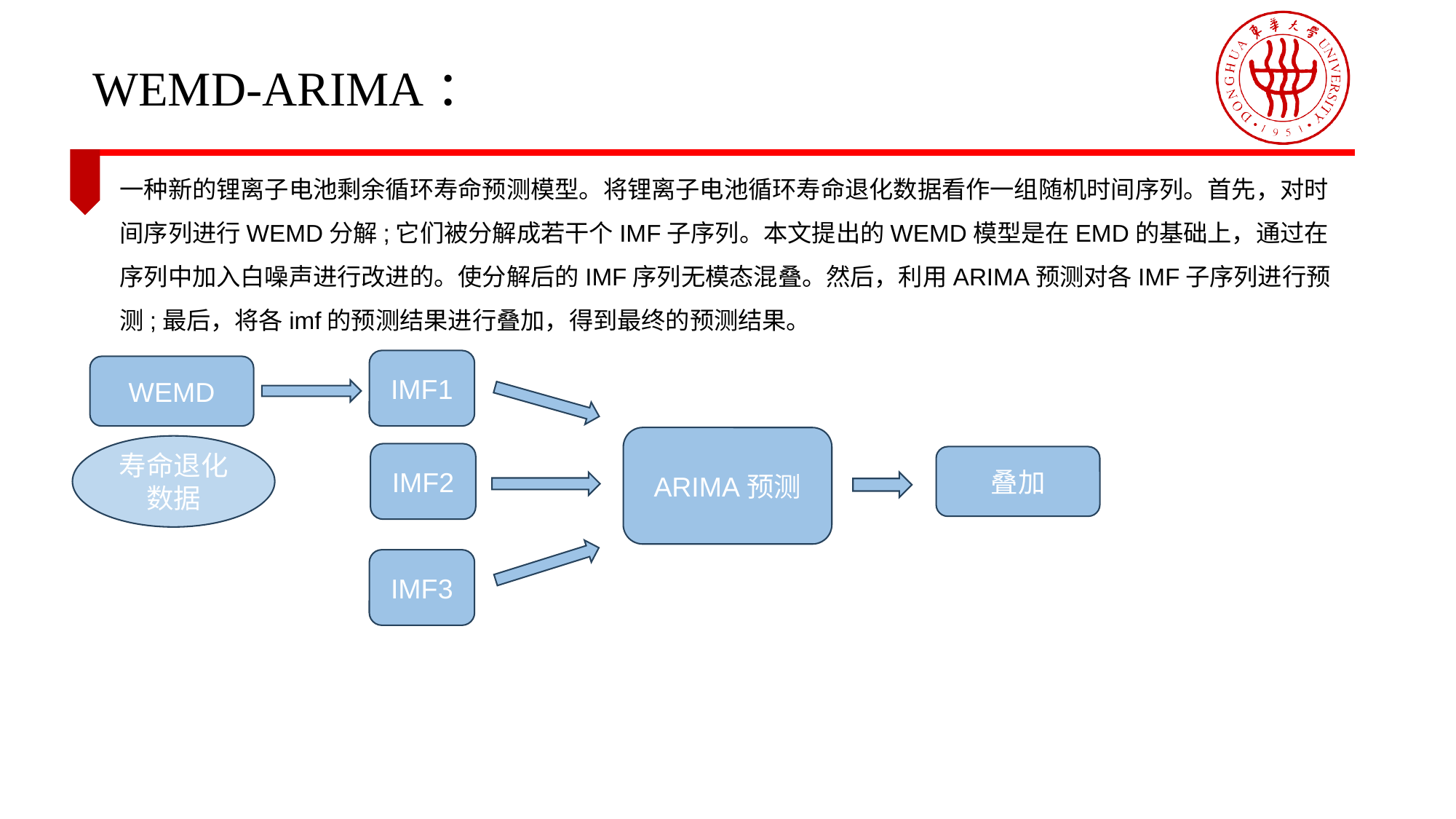

WEMD-ARIMA：
一种新的锂离子电池剩余循环寿命预测模型。将锂离子电池循环寿命退化数据看作一组随机时间序列。首先，对时间序列进行WEMD分解;它们被分解成若干个IMF子序列。本文提出的WEMD模型是在EMD的基础上，通过在序列中加入白噪声进行改进的。使分解后的IMF序列无模态混叠。然后，利用ARIMA预测对各IMF子序列进行预测;最后，将各imf的预测结果进行叠加，得到最终的预测结果。
IMF1
WEMD

ARIMA预测
寿命退化数据
IMF2
叠加

IMF3